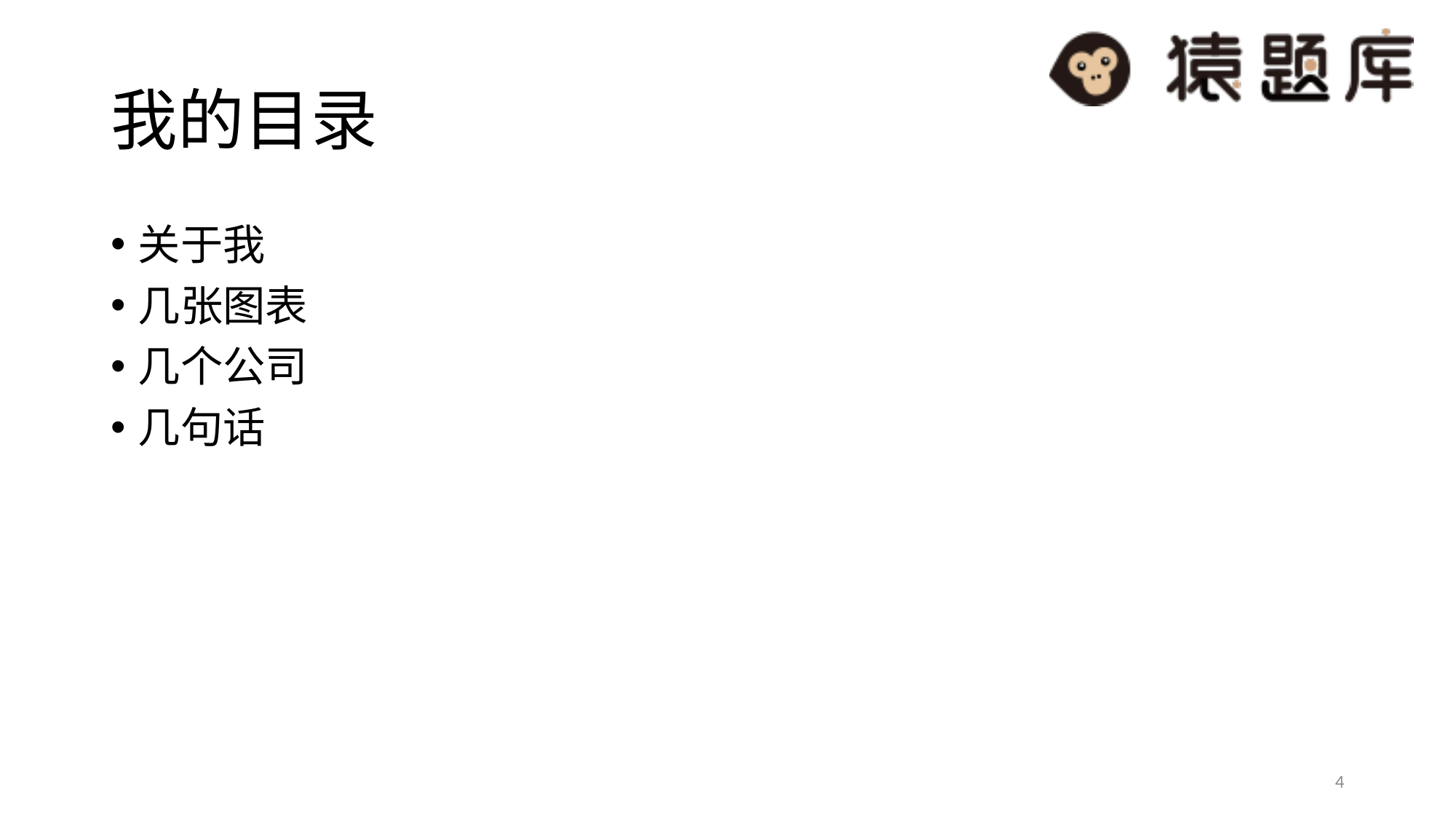

# 我的目录
关于我
几张图表
几个公司
几句话
4